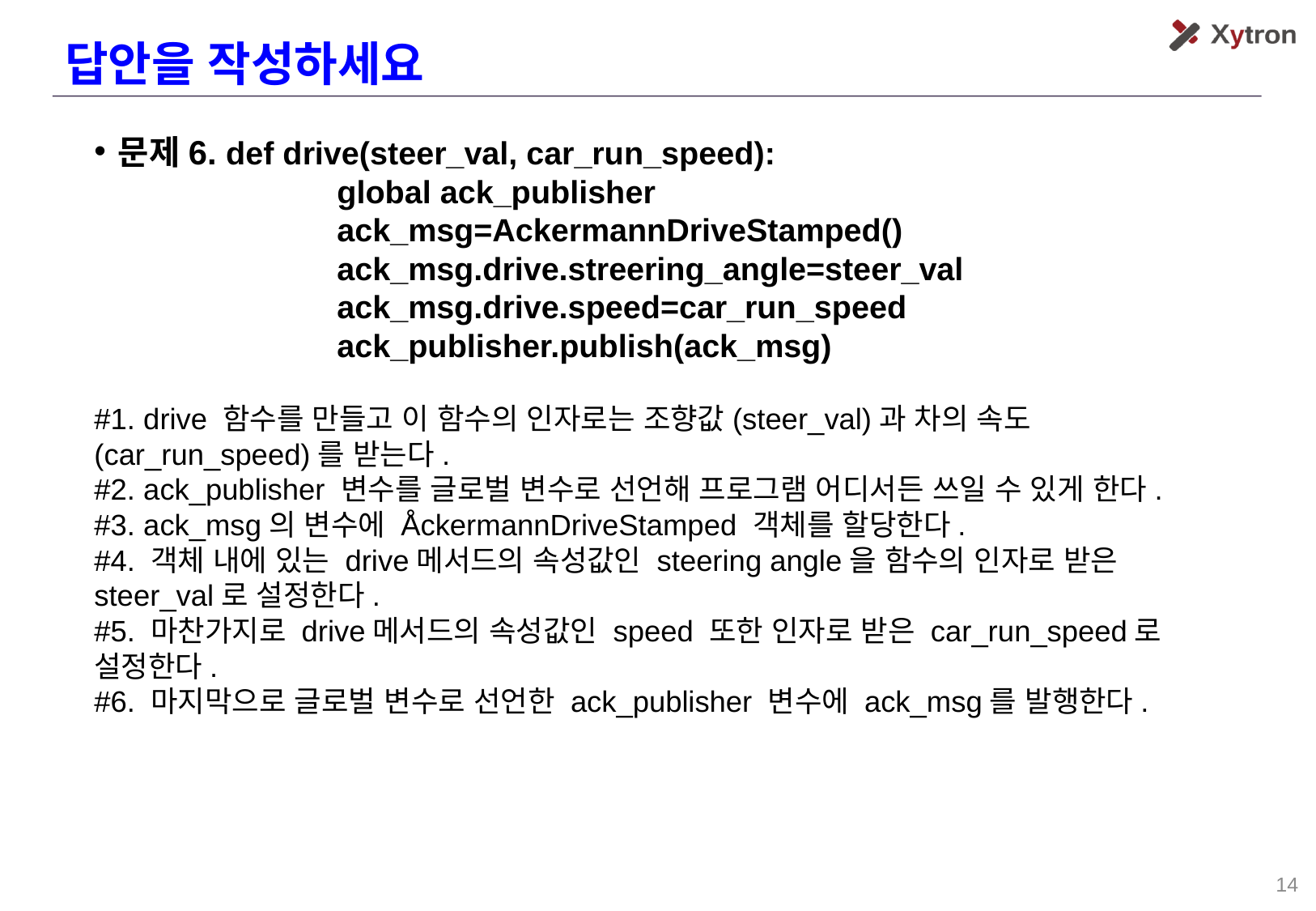

답안을 작성하세요
문제6. def drive(steer_val, car_run_speed):
	global ack_publisher
	ack_msg=AckermannDriveStamped()
	ack_msg.drive.streering_angle=steer_val
	ack_msg.drive.speed=car_run_speed
	ack_publisher.publish(ack_msg)

#1. drive 함수를 만들고 이 함수의 인자로는 조향값(steer_val)과 차의 속도(car_run_speed)를 받는다.
#2. ack_publisher 변수를 글로벌 변수로 선언해 프로그램 어디서든 쓰일 수 있게 한다.
#3. ack_msg의 변수에 ÅckermannDriveStamped 객체를 할당한다.
#4. 객체 내에 있는 drive메서드의 속성값인 steering angle을 함수의 인자로 받은 steer_val로 설정한다.
#5. 마찬가지로 drive메서드의 속성값인 speed 또한 인자로 받은 car_run_speed로 설정한다.
#6. 마지막으로 글로벌 변수로 선언한 ack_publisher 변수에 ack_msg를 발행한다.
14